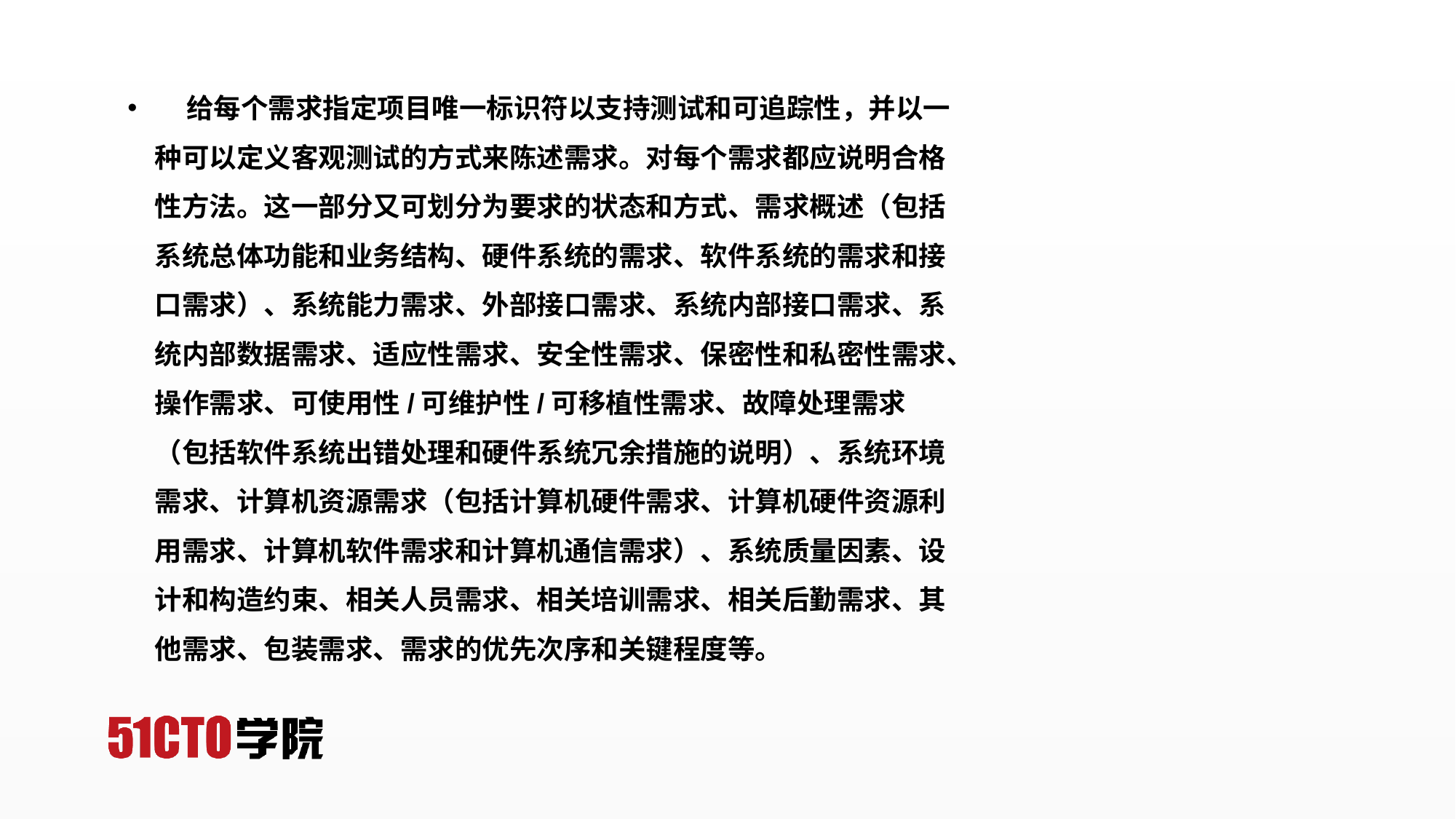

给每个需求指定项目唯一标识符以支持测试和可追踪性，并以一种可以定义客观测试的方式来陈述需求。对每个需求都应说明合格性方法。这一部分又可划分为要求的状态和方式、需求概述（包括系统总体功能和业务结构、硬件系统的需求、软件系统的需求和接口需求）、系统能力需求、外部接口需求、系统内部接口需求、系统内部数据需求、适应性需求、安全性需求、保密性和私密性需求、操作需求、可使用性/可维护性/可移植性需求、故障处理需求（包括软件系统出错处理和硬件系统冗余措施的说明）、系统环境需求、计算机资源需求（包括计算机硬件需求、计算机硬件资源利用需求、计算机软件需求和计算机通信需求）、系统质量因素、设计和构造约束、相关人员需求、相关培训需求、相关后勤需求、其他需求、包装需求、需求的优先次序和关键程度等。